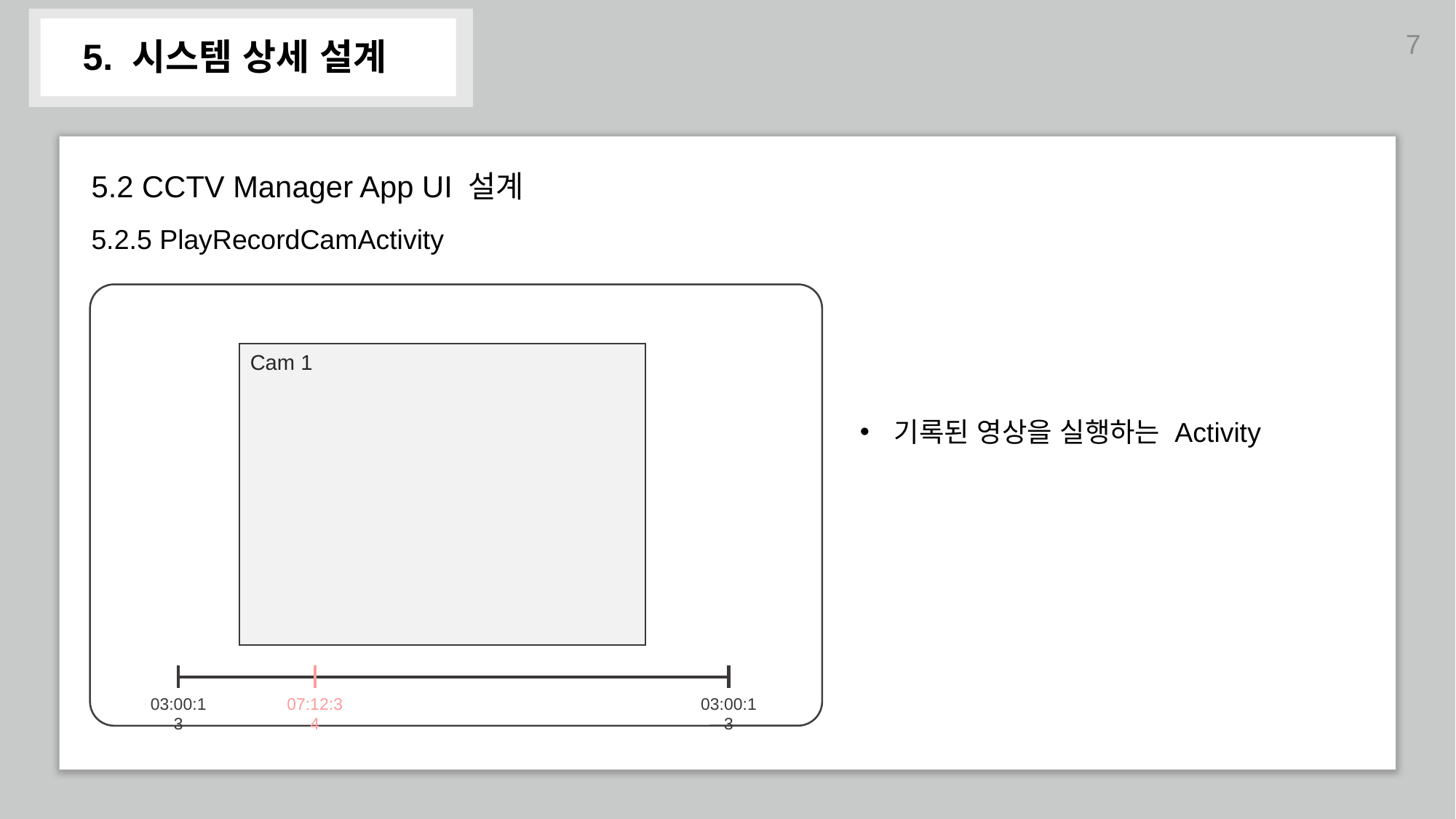

5. 시스템 상세 설계

ㅠ
7

5.2 CCTV Manager App UI 설계
5.2.5 PlayRecordCamActivity

Cam 1
기록된 영상을 실행하는 Activity
03:00:13
07:12:34
03:00:13